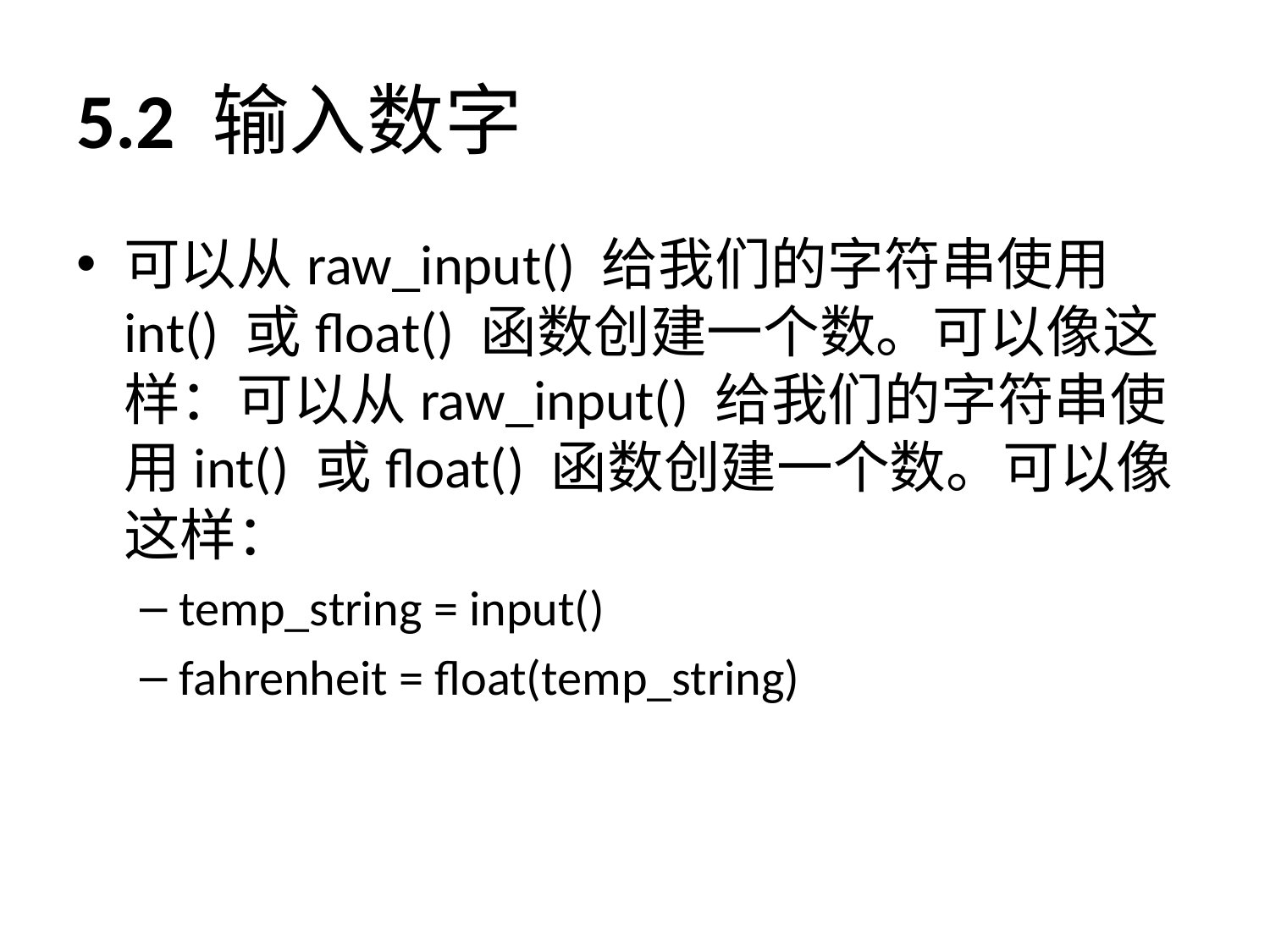

# 5.2 输入数字
可以从raw_input() 给我们的字符串使用int() 或float() 函数创建一个数。可以像这样：可以从raw_input() 给我们的字符串使用int() 或float() 函数创建一个数。可以像这样：
temp_string = input()
fahrenheit = float(temp_string)